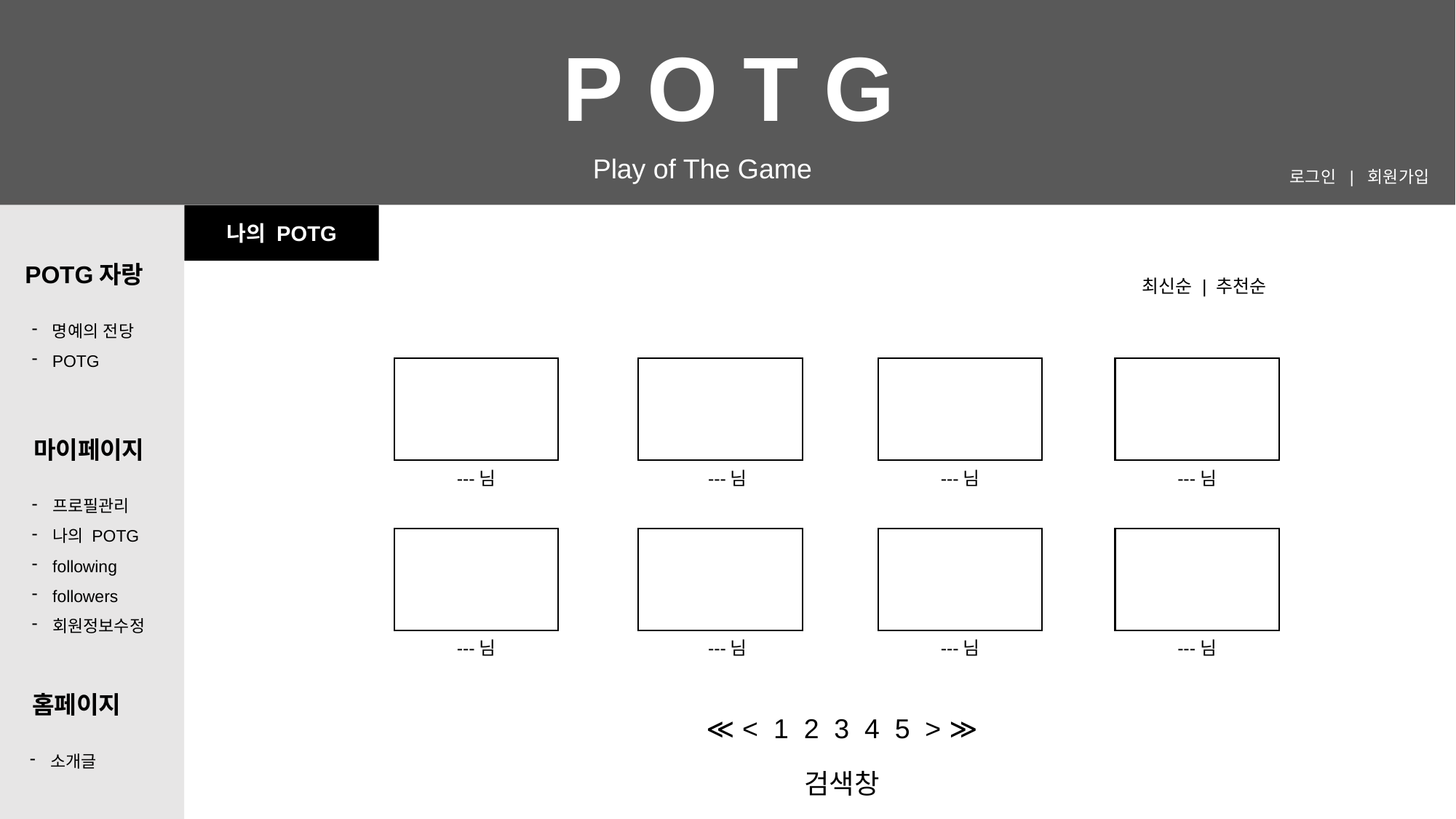

P O T G
Play of The Game
로그인  |  회원가입

나의 POTG
POTG자랑
최신순 | 추천순
명예의 전당
POTG

마이페이지
---님
---님
---님
---님
프로필관리
나의 POTG
following
followers
회원정보수정

---님
---님
---님
---님
홈페이지
≪ <  1  2  3  4  5  > ≫
소개글
검색창